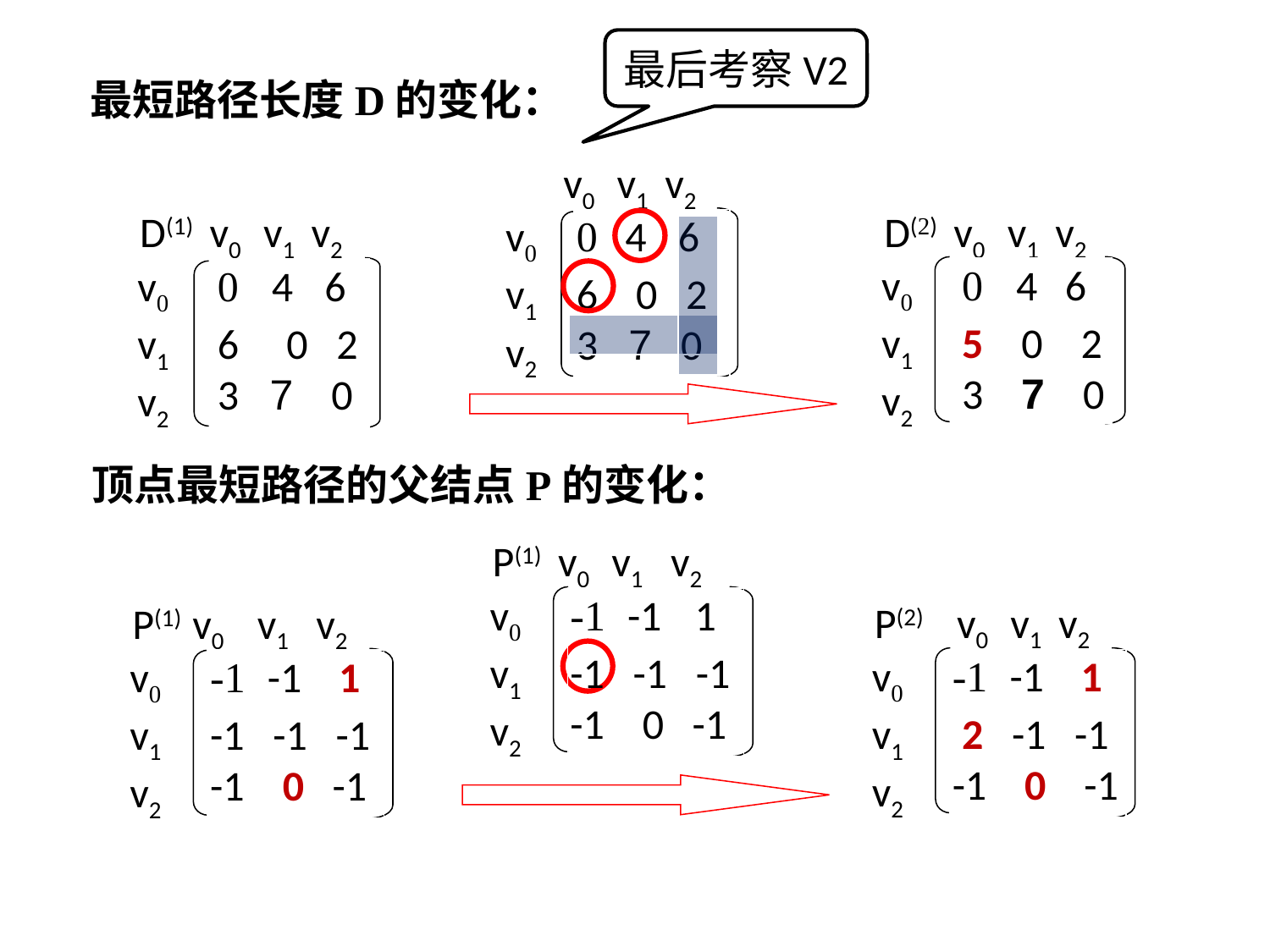

最后考察V2
最短路径长度D的变化：
          v0    v1   v2

v0
v1  v2
0     4     6
6    0   2
3   7   0

D(1)   v0    v1   v2

v0
v1  v2
0      4     6
6     0   2
3   7    0

D(2)   v0    v1   v2

v0
v1  v2
0      4     6
5    0    2
3    7    0

顶点最短路径的父结点P的变化：
P(1)   v0    v1     v2

v0
v1  v2
-1    -1      1
-1   -1   -1
-1    0   -1
P(2)      v0    v1   v2

v0
v1  v2
-1    -1      1
 2   -1   -1
-1    0    -1
P(1)  v0      v1     v2

v0
v1  v2
-1    -1      1
-1   -1   -1
-1    0   -1